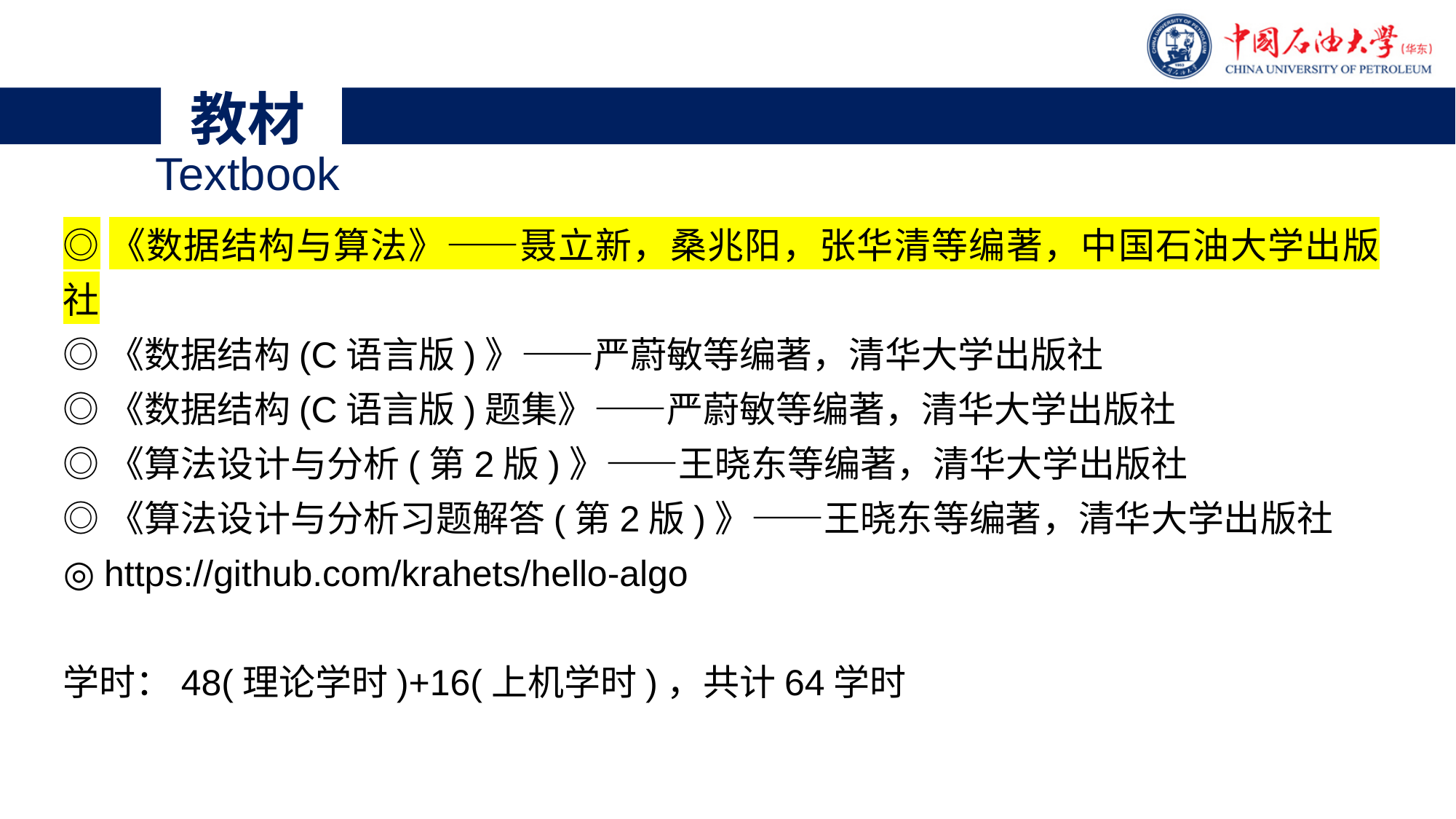

教材

Textbook
◎《数据结构与算法》——聂立新，桑兆阳，张华清等编著，中国石油大学出版社
◎《数据结构(C语言版)》——严蔚敏等编著，清华大学出版社
◎《数据结构(C语言版)题集》——严蔚敏等编著，清华大学出版社
◎《算法设计与分析(第2版)》——王晓东等编著，清华大学出版社
◎《算法设计与分析习题解答(第2版)》——王晓东等编著，清华大学出版社
◎ https://github.com/krahets/hello-algo

学时：48(理论学时)+16(上机学时)，共计64学时